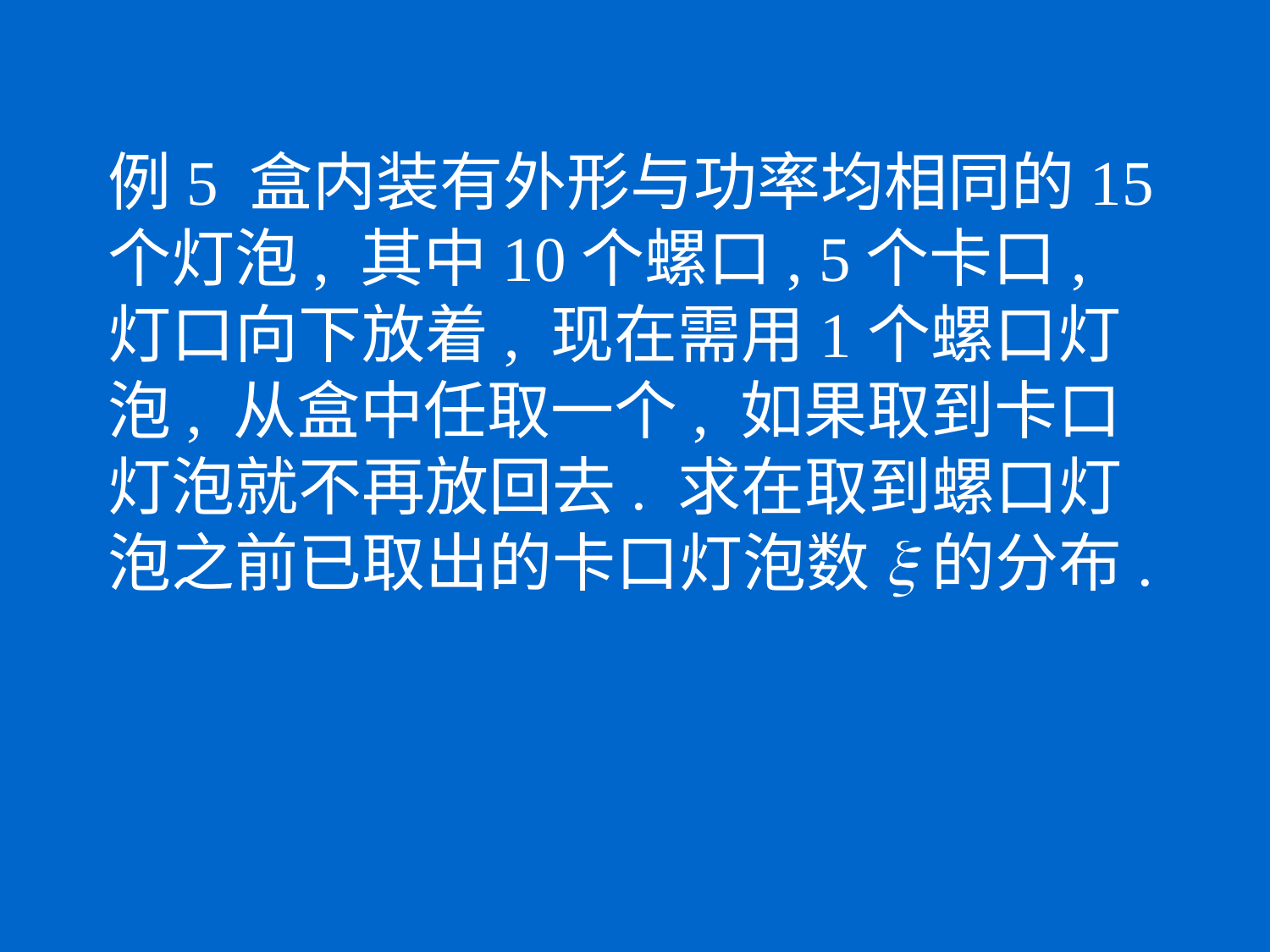

# 例5 盒内装有外形与功率均相同的15个灯泡, 其中10个螺口, 5个卡口, 灯口向下放着, 现在需用1个螺口灯泡, 从盒中任取一个, 如果取到卡口灯泡就不再放回去. 求在取到螺口灯泡之前已取出的卡口灯泡数ξ的分布.